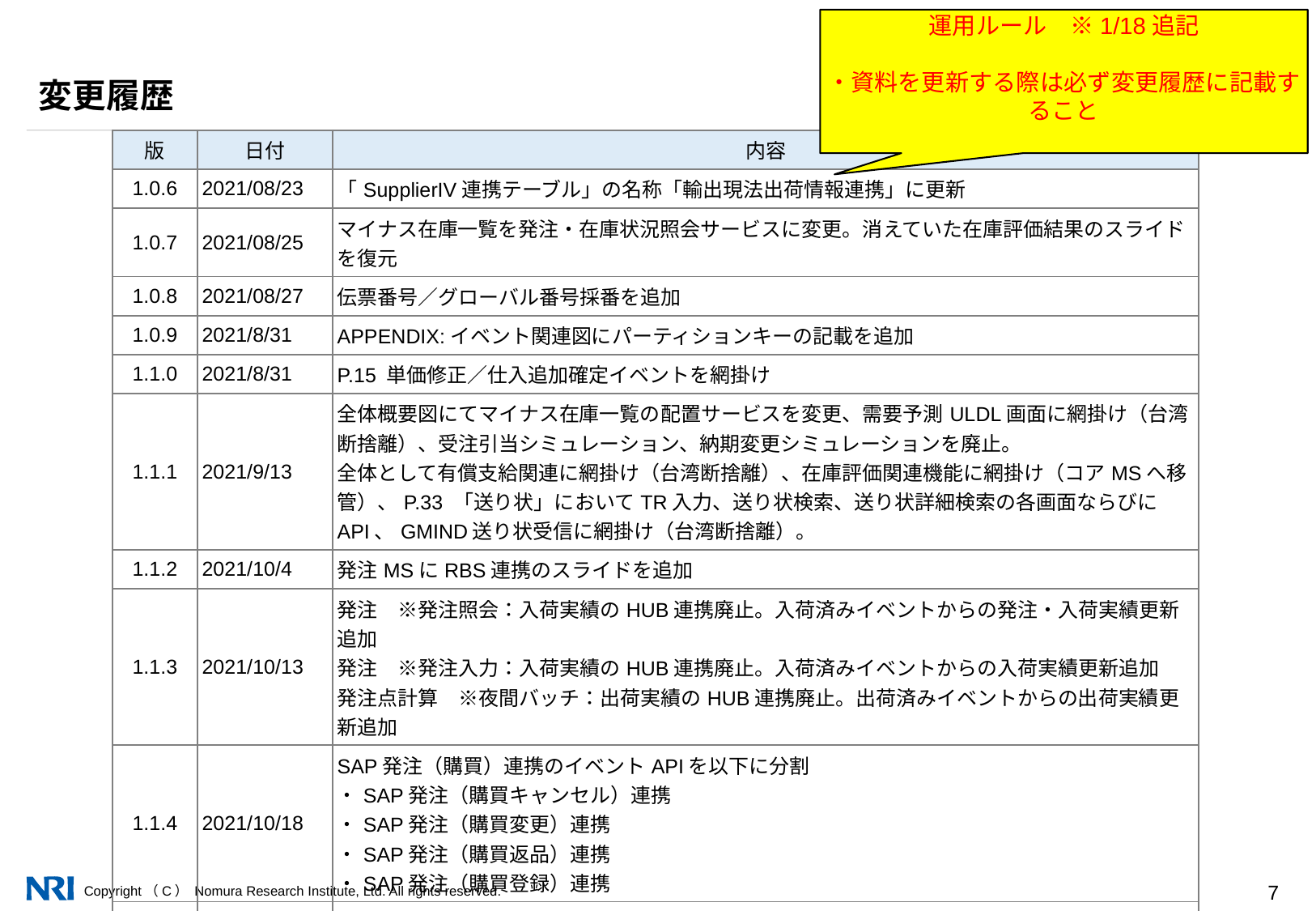

運用ルール　※1/18追記

・資料を更新する際は必ず変更履歴に記載すること
変更履歴
| 版 | 日付 | 内容 |
| --- | --- | --- |
| 1.0.6 | 2021/08/23 | 「SupplierIV連携テーブル」の名称「輸出現法出荷情報連携」に更新 |
| 1.0.7 | 2021/08/25 | マイナス在庫一覧を発注・在庫状況照会サービスに変更。消えていた在庫評価結果のスライドを復元 |
| 1.0.8 | 2021/08/27 | 伝票番号／グローバル番号採番を追加 |
| 1.0.9 | 2021/8/31 | APPENDIX:イベント関連図にパーティションキーの記載を追加 |
| 1.1.0 | 2021/8/31 | P.15 単価修正／仕入追加確定イベントを網掛け |
| 1.1.1 | 2021/9/13 | 全体概要図にてマイナス在庫一覧の配置サービスを変更、需要予測ULDL画面に網掛け（台湾断捨離）、受注引当シミュレーション、納期変更シミュレーションを廃止。 全体として有償支給関連に網掛け（台湾断捨離）、在庫評価関連機能に網掛け（コアMSへ移管）、P.33 「送り状」においてTR入力、送り状検索、送り状詳細検索の各画面ならびにAPI、GMIND送り状受信に網掛け（台湾断捨離）。 |
| 1.1.2 | 2021/10/4 | 発注MSにRBS連携のスライドを追加 |
| 1.1.3 | 2021/10/13 | 発注　※発注照会：入荷実績のHUB連携廃止。入荷済みイベントからの発注・入荷実績更新追加 発注　※発注入力：入荷実績のHUB連携廃止。入荷済みイベントからの入荷実績更新追加 発注点計算　※夜間バッチ：出荷実績のHUB連携廃止。出荷済みイベントからの出荷実績更新追加 |
| 1.1.4 | 2021/10/18 | SAP発注（購買）連携のイベントAPIを以下に分割 ・SAP発注（購買キャンセル）連携 ・SAP発注（購買変更）連携 ・SAP発注（購買返品）連携 ・SAP発注（購買登録）連携 |
| 1.1.5 | 2021/10/20 | P.10,48 発注トランザクション（既受注納短）を記載 |
| 1.1.6 | 2021/10/28 | 在庫評価結果スライドのサービス配置を修正 |
|  |  |  |
|  |  |  |